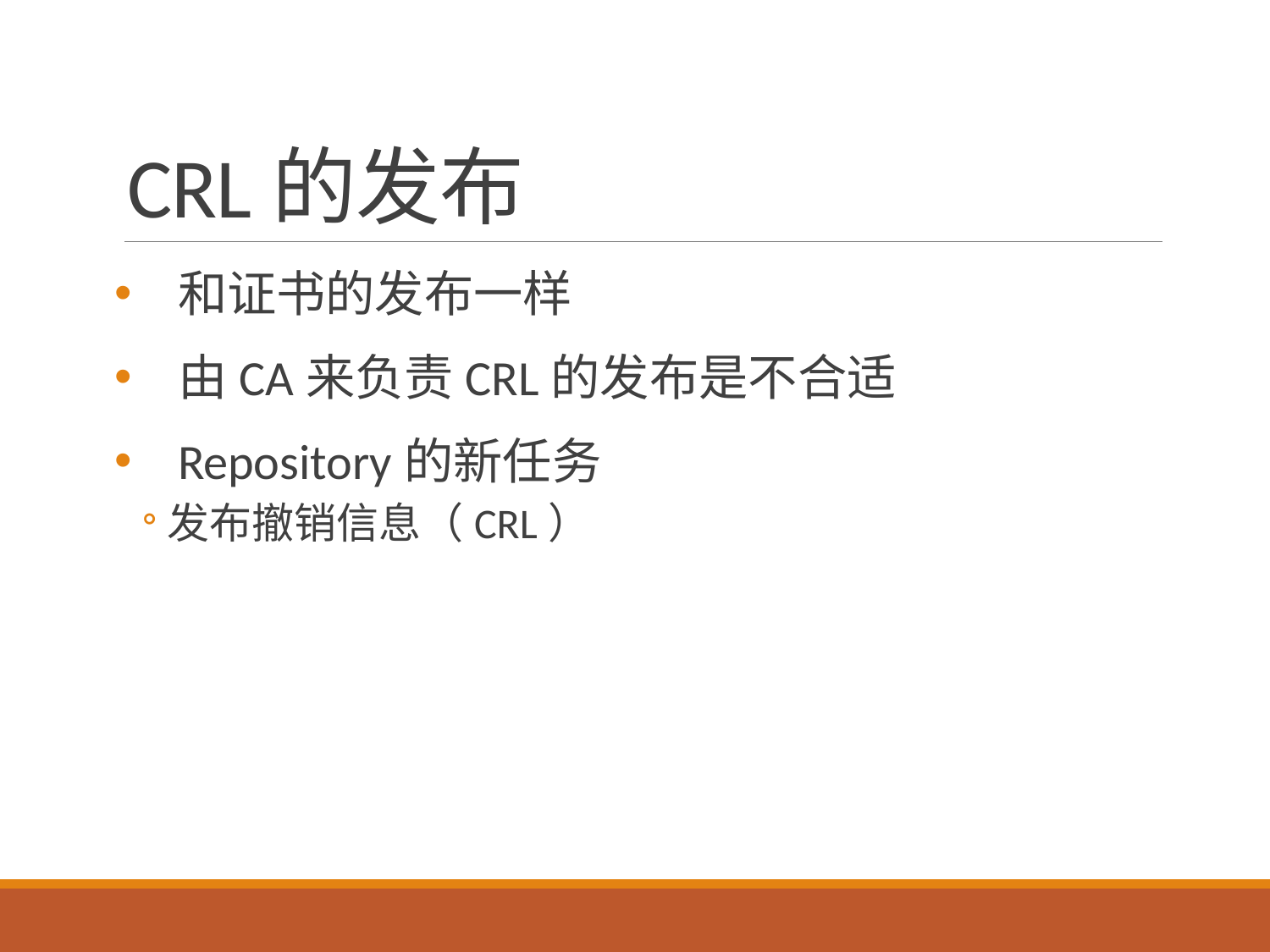

# CRL的发布
和证书的发布一样
由CA来负责CRL的发布是不合适
Repository的新任务
发布撤销信息（CRL）
54